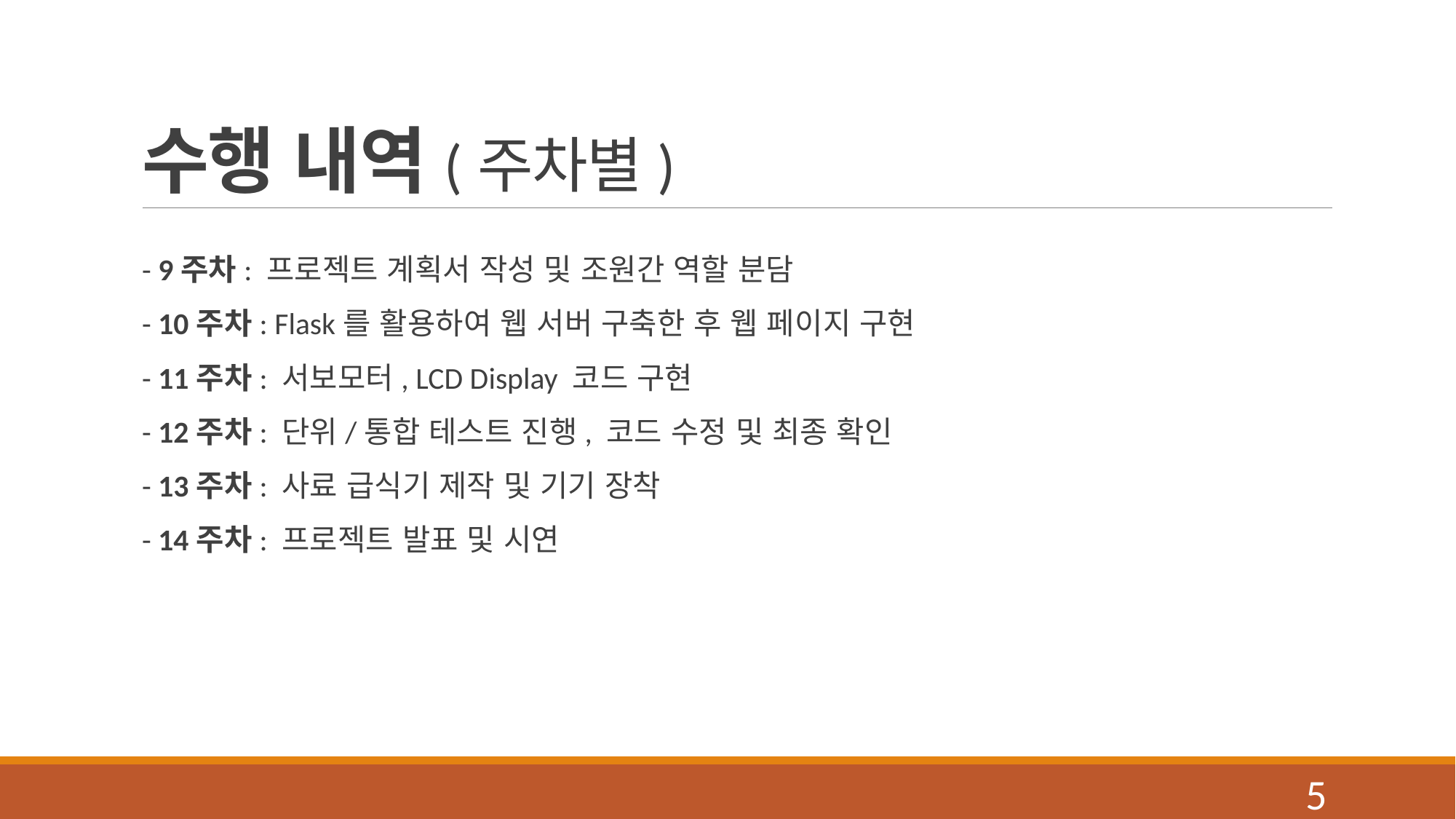

# 수행 내역(주차별)
- 9주차: 프로젝트 계획서 작성 및 조원간 역할 분담
- 10주차: Flask를 활용하여 웹 서버 구축한 후 웹 페이지 구현
- 11주차: 서보모터, LCD Display 코드 구현
- 12주차: 단위/통합 테스트 진행, 코드 수정 및 최종 확인
- 13주차: 사료 급식기 제작 및 기기 장착
- 14주차: 프로젝트 발표 및 시연
5